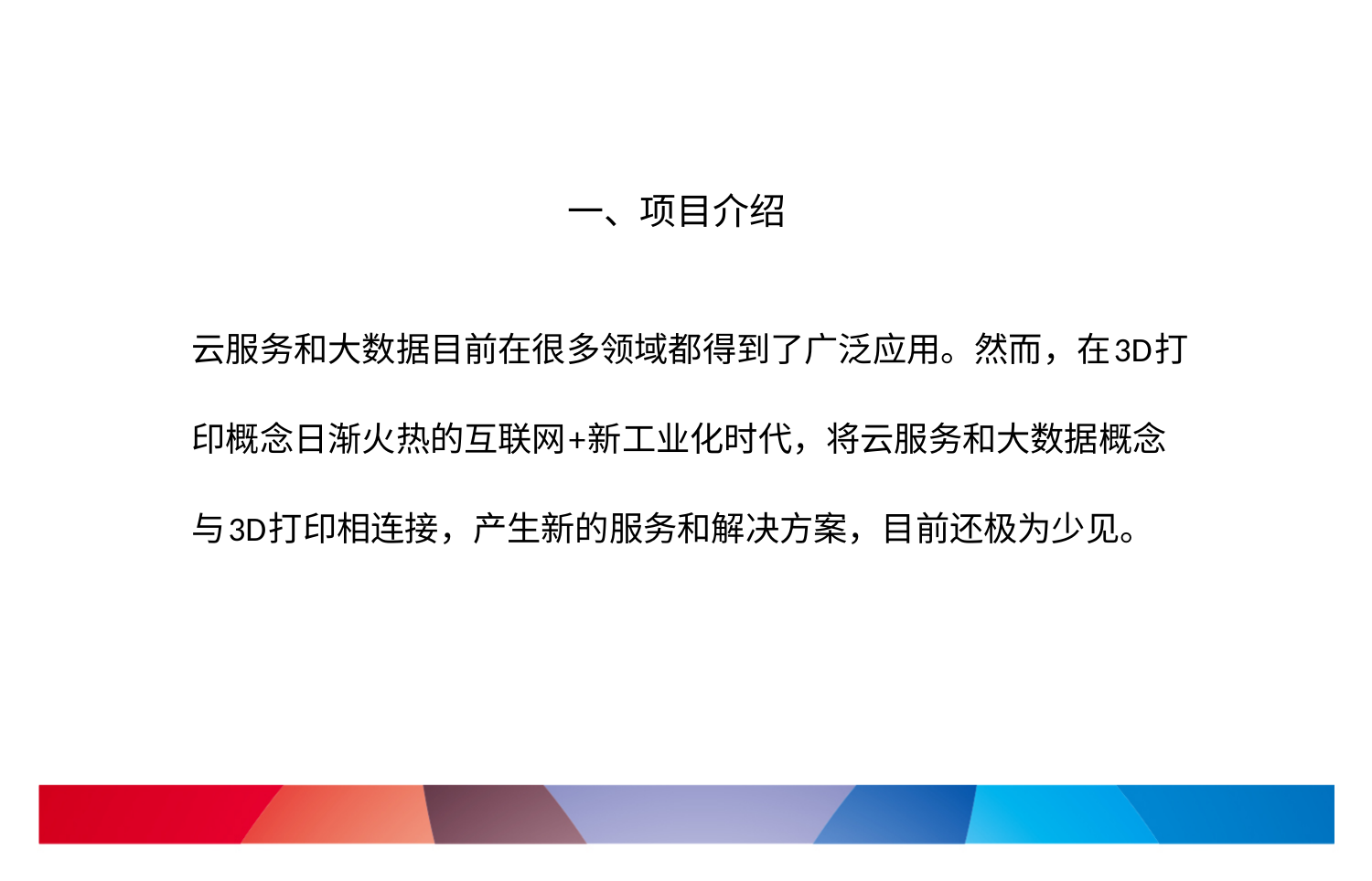

# 一、项目介绍
云服务和大数据目前在很多领域都得到了广泛应用。然而，在3D打印概念日渐火热的互联网+新工业化时代，将云服务和大数据概念与3D打印相连接，产生新的服务和解决方案，目前还极为少见。